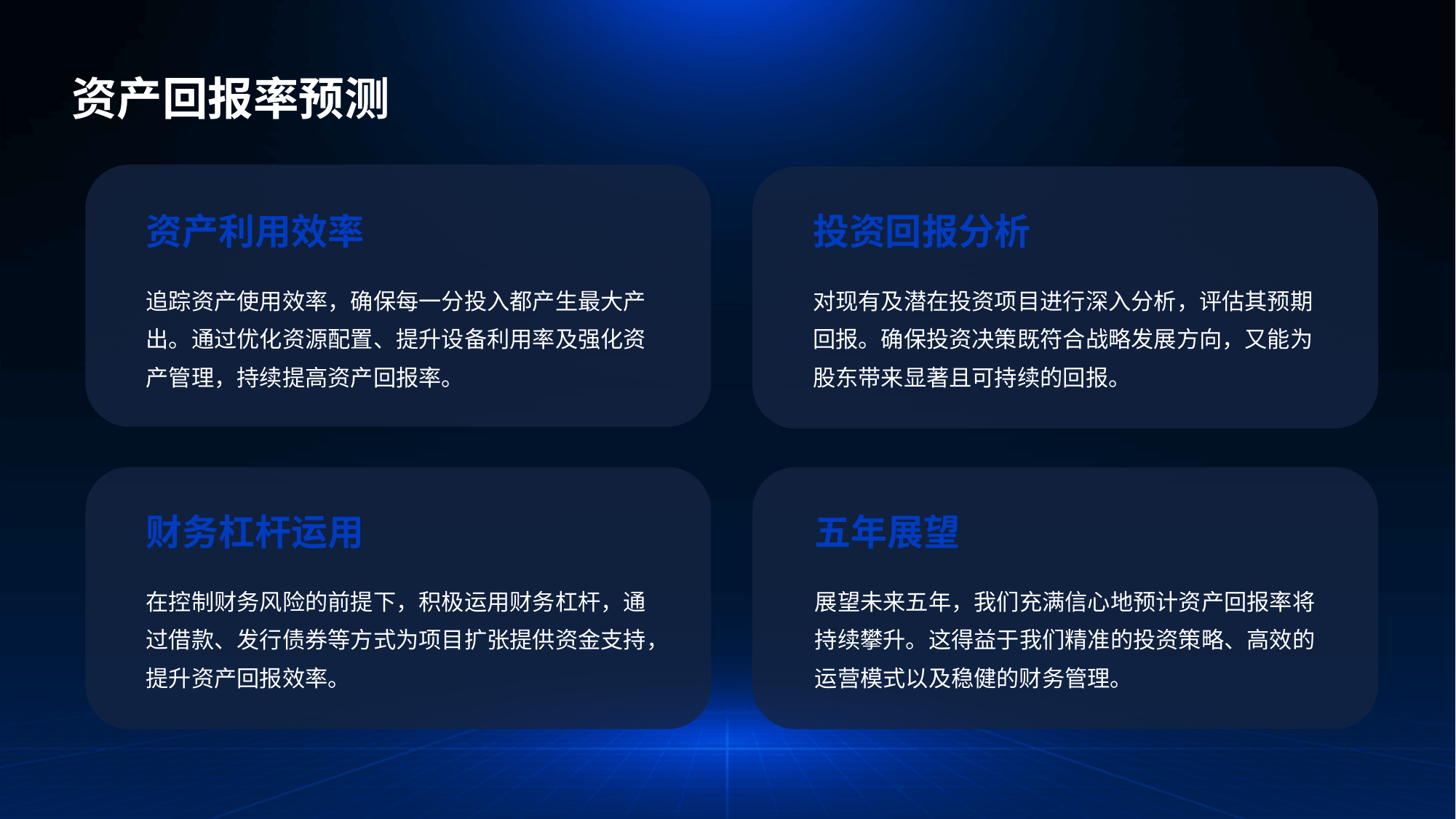

资产回报率预测

资产利用效率
投资回报分析
追踪资产使用效率，确保每一分投入都产生最大产出。通过优化资源配置、提升设备利用率及强化资产管理，持续提高资产回报率。
对现有及潜在投资项目进行深入分析，评估其预期回报。确保投资决策既符合战略发展方向，又能为股东带来显著且可持续的回报。

财务杠杆运用
五年展望
在控制财务风险的前提下，积极运用财务杠杆，通过借款、发行债券等方式为项目扩张提供资金支持，提升资产回报效率。
展望未来五年，我们充满信心地预计资产回报率将持续攀升。这得益于我们精准的投资策略、高效的运营模式以及稳健的财务管理。